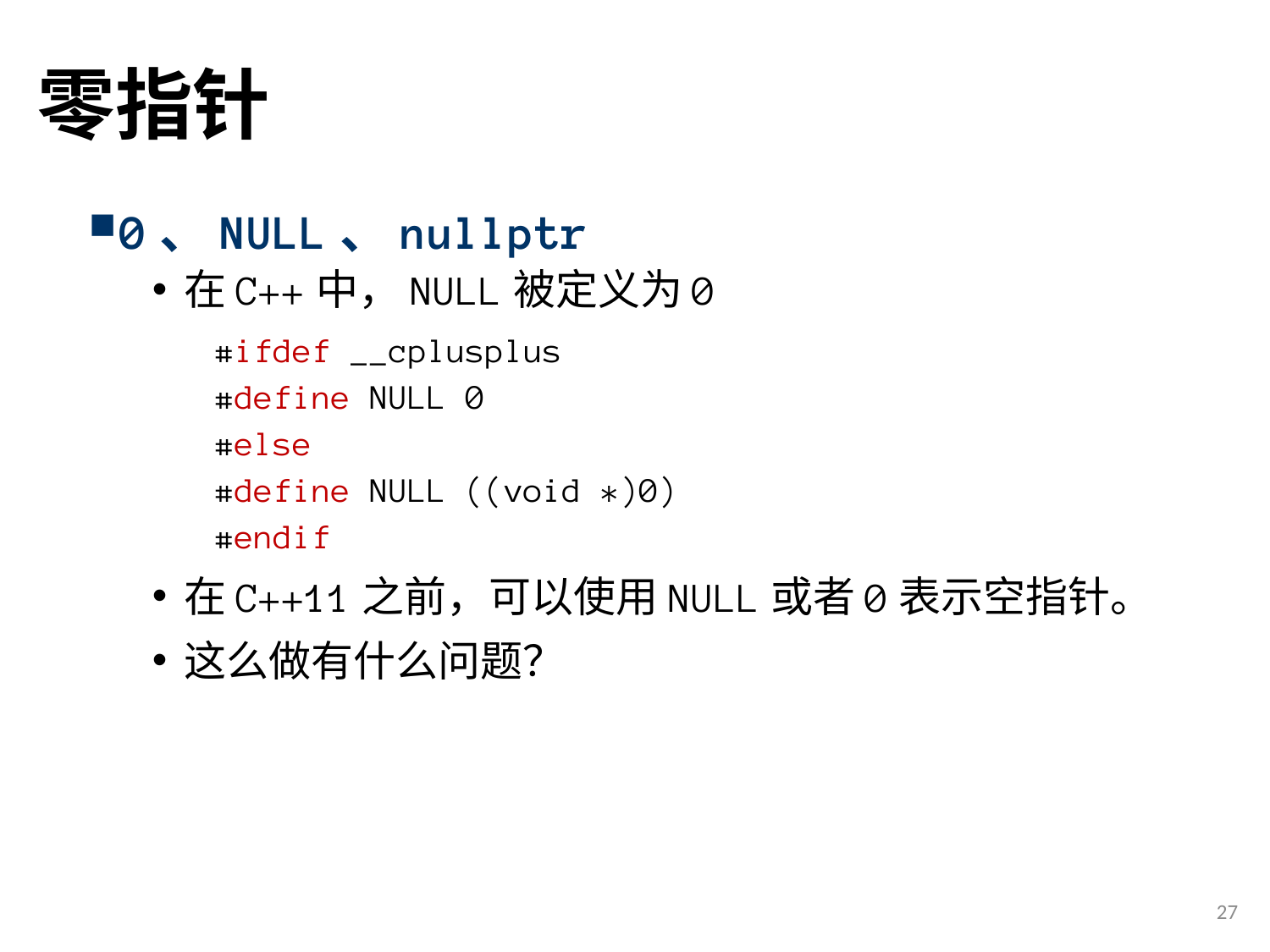

# 零指针
0、NULL、nullptr
在C++中，NULL被定义为0
#ifdef __cplusplus
#define NULL 0
#else
#define NULL ((void *)0)
#endif
在C++11之前，可以使用NULL或者0表示空指针。
这么做有什么问题？

27